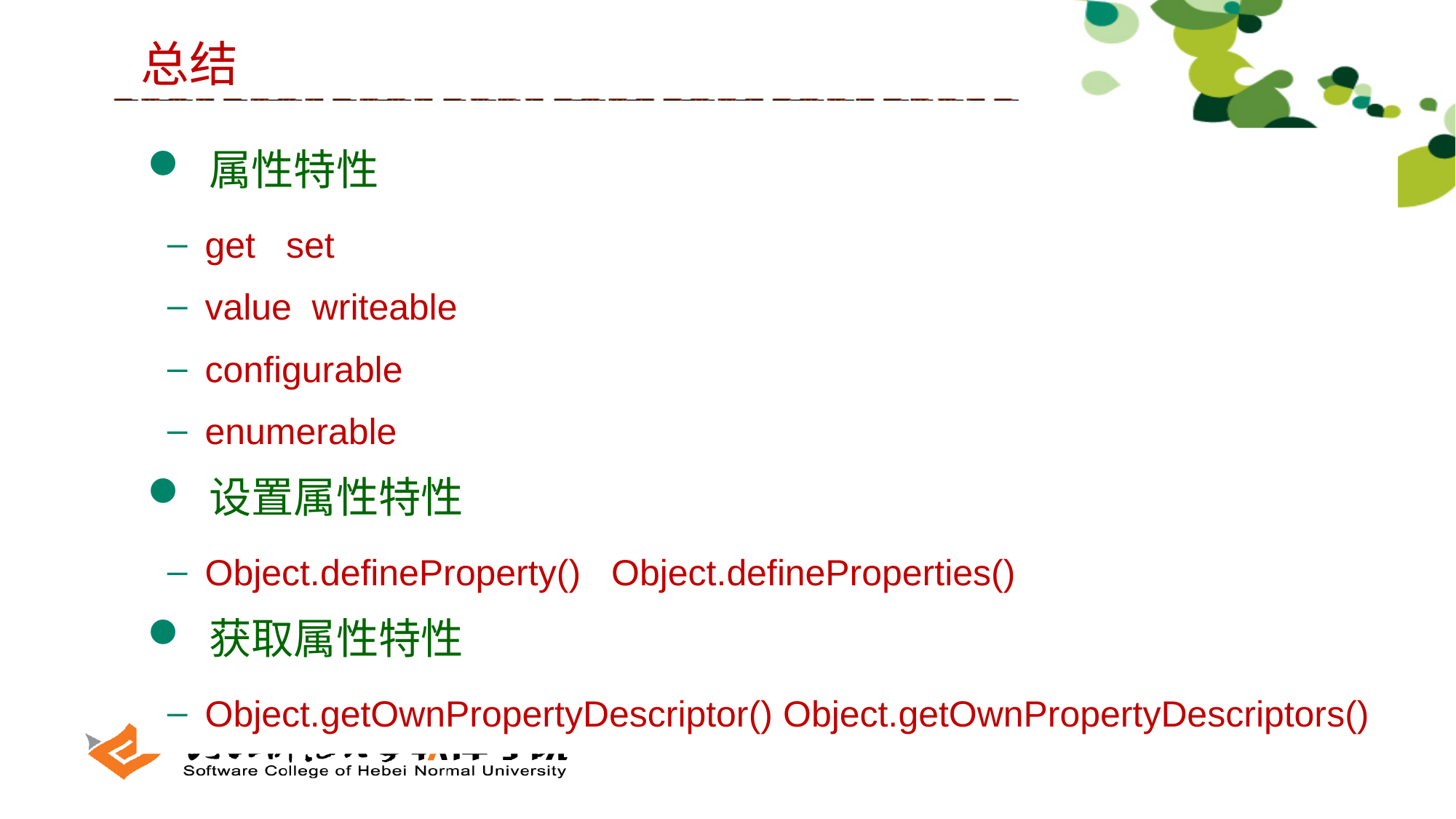

总结

 属性特性
 get   set
 value  writeable
 configurable
 enumerable
 设置属性特性
 Object.defineProperty()   Object.defineProperties()
 获取属性特性
 Object.getOwnPropertyDescriptor() Object.getOwnPropertyDescriptors()